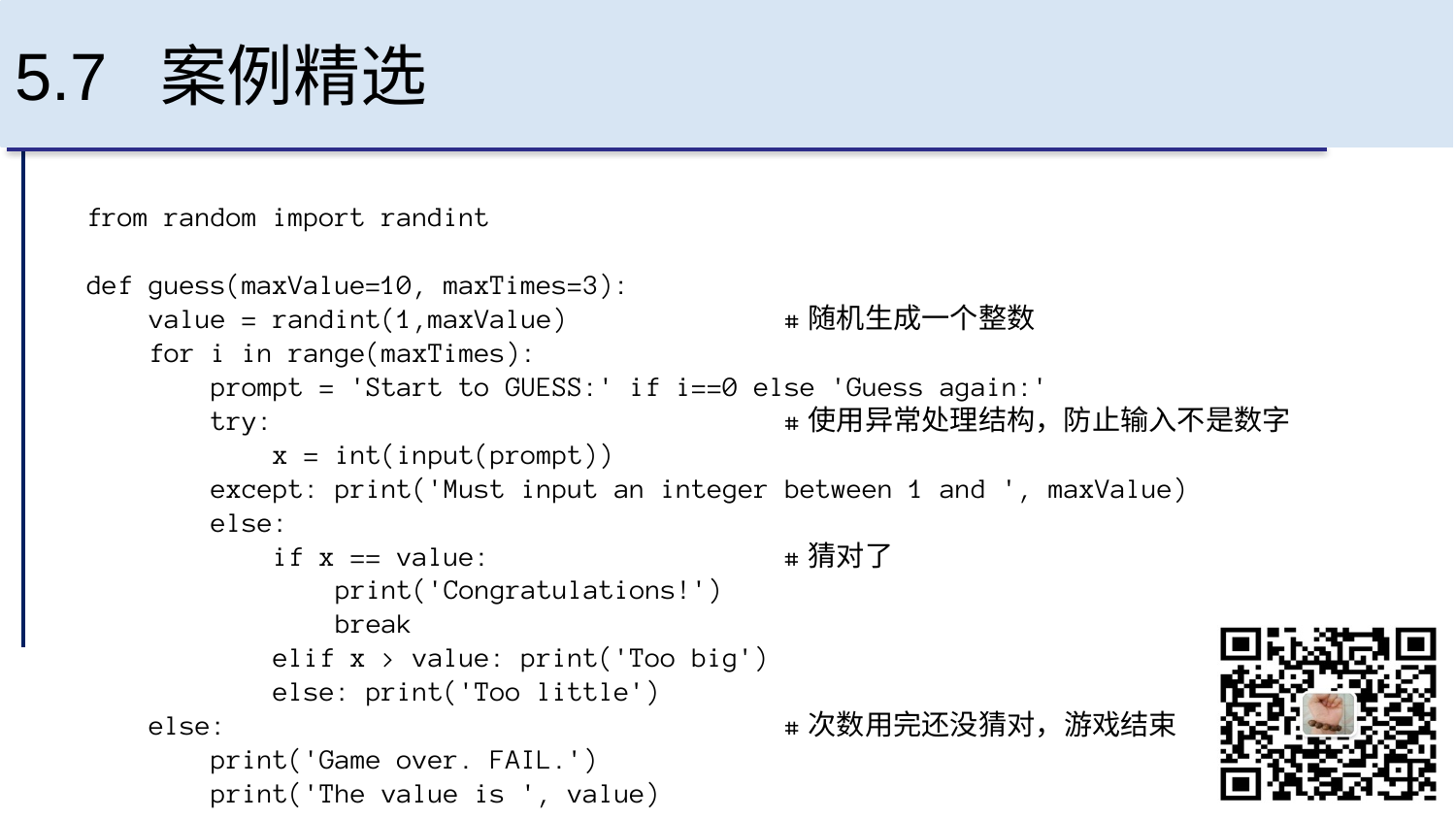

# 5.7  案例精选
from random import randint

def guess(maxValue=10, maxTimes=3):
    value = randint(1,maxValue)              #随机生成一个整数
    for i in range(maxTimes):
        prompt = 'Start to GUESS:' if i==0 else 'Guess again:'
        try:                                 #使用异常处理结构，防止输入不是数字
            x = int(input(prompt))
        except: print('Must input an integer between 1 and ', maxValue)
        else:
            if x == value:                   #猜对了
                print('Congratulations!')
                break
            elif x > value: print('Too big')
            else: print('Too little')
    else:                                    #次数用完还没猜对，游戏结束
        print('Game over. FAIL.')
        print('The value is ', value)